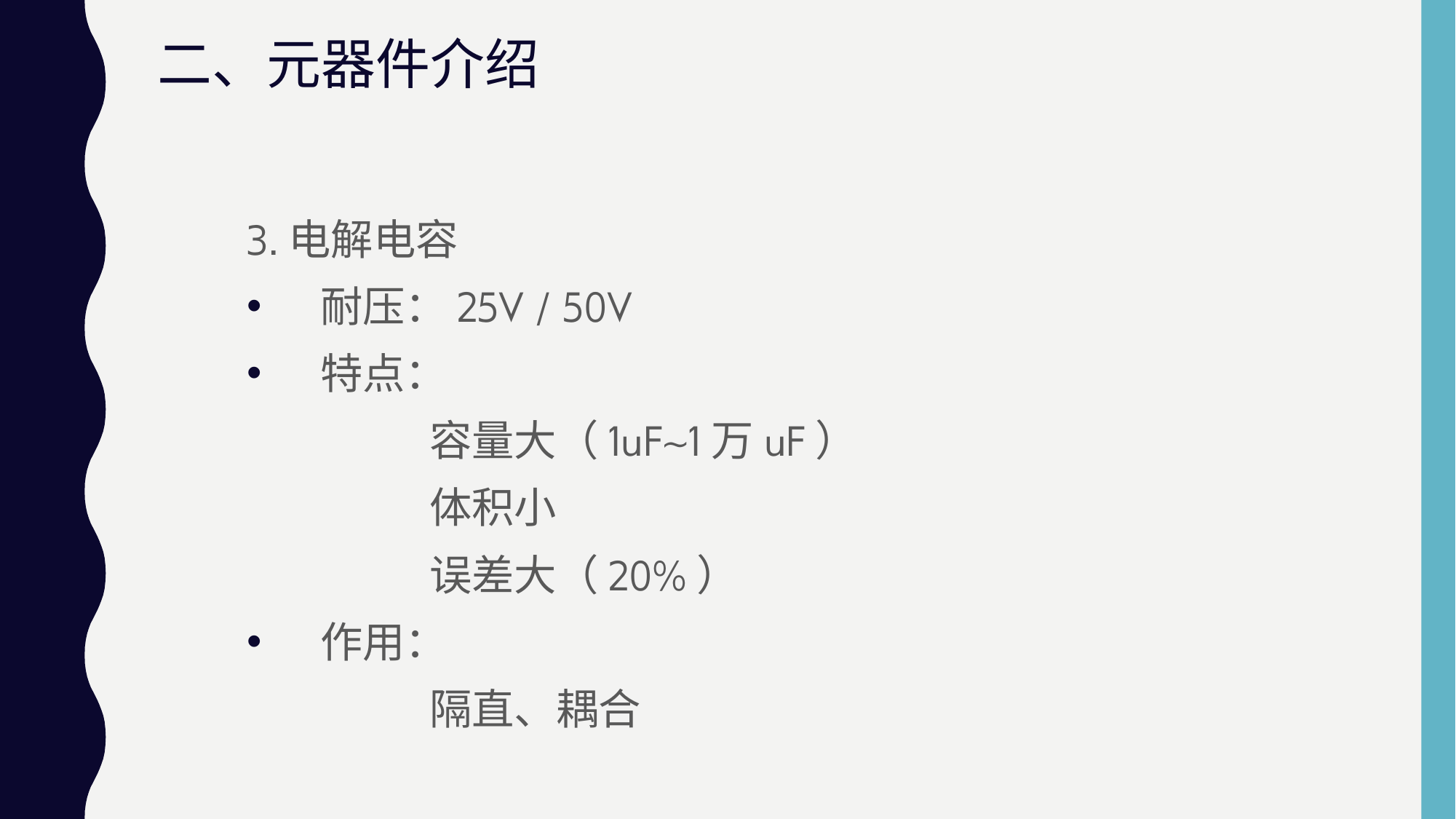

二、元器件介绍

3.电解电容
耐压：25V / 50V
特点：
		容量大（1uF~1万uF）
		体积小
		误差大（20%）
作用：
		隔直、耦合